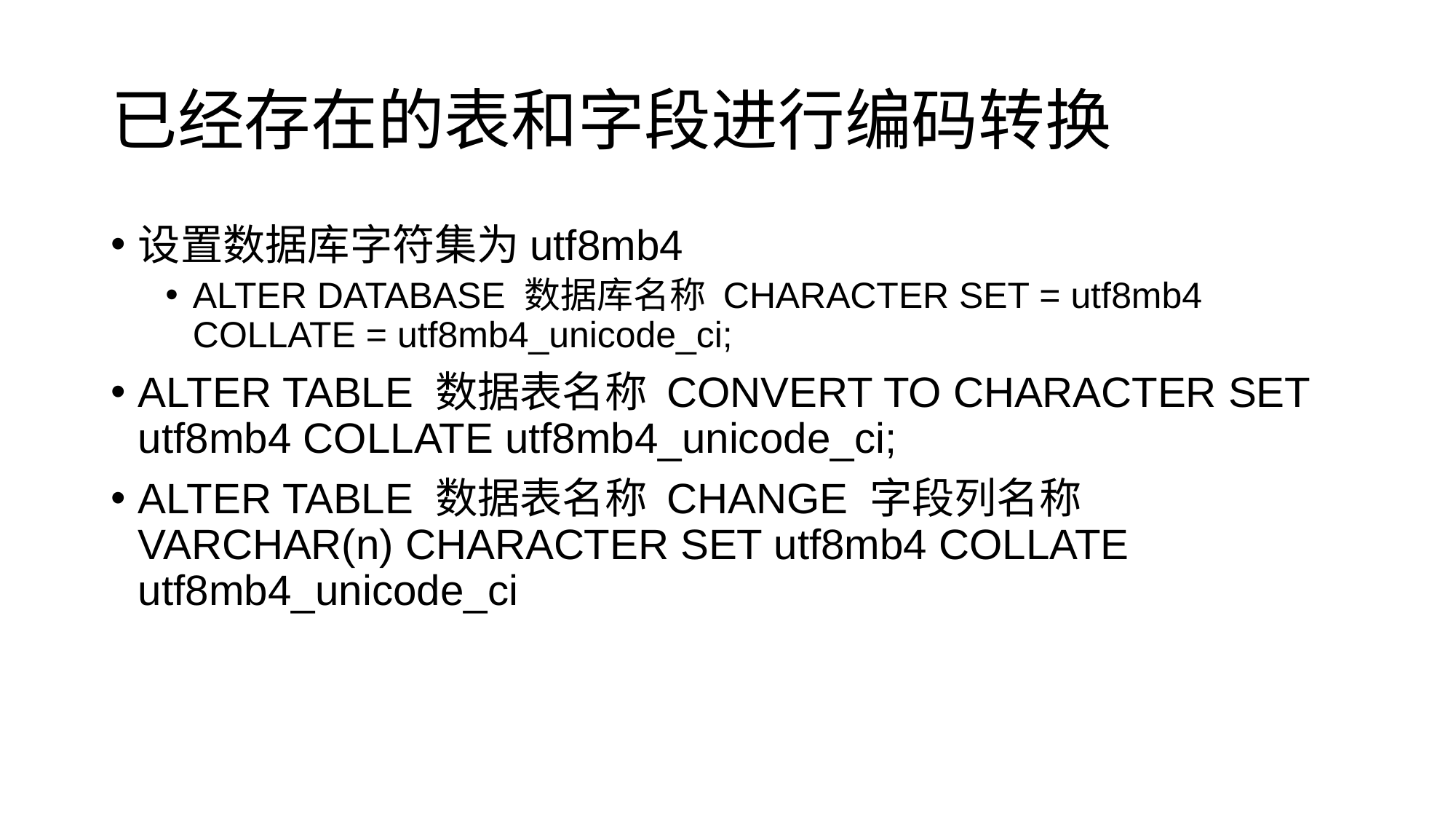

# 已经存在的表和字段进行编码转换
设置数据库字符集为utf8mb4
ALTER DATABASE 数据库名称 CHARACTER SET = utf8mb4 COLLATE = utf8mb4_unicode_ci;
ALTER TABLE 数据表名称 CONVERT TO CHARACTER SET utf8mb4 COLLATE utf8mb4_unicode_ci;
ALTER TABLE 数据表名称 CHANGE 字段列名称 VARCHAR(n) CHARACTER SET utf8mb4 COLLATE utf8mb4_unicode_ci